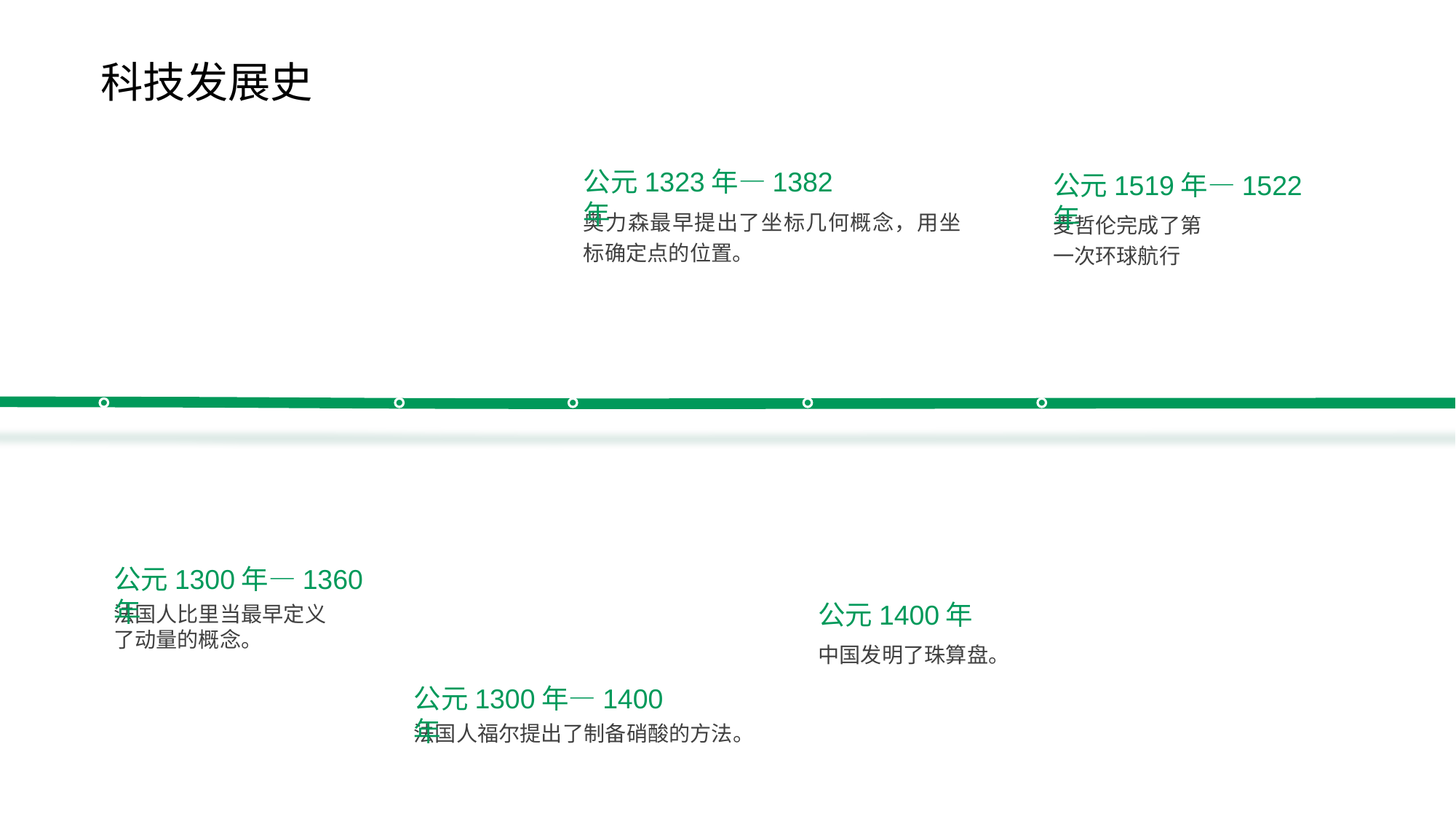

科技发展史
公元1323年—1382年
公元1519年—1522年
奥力森最早提出了坐标几何概念，用坐标确定点的位置。
麦哲伦完成了第一次环球航行

公元1300年—1360年
公元1400年
法国人比里当最早定义了动量的概念。
中国发明了珠算盘。
公元1300年—1400年
法国人福尔提出了制备硝酸的方法。